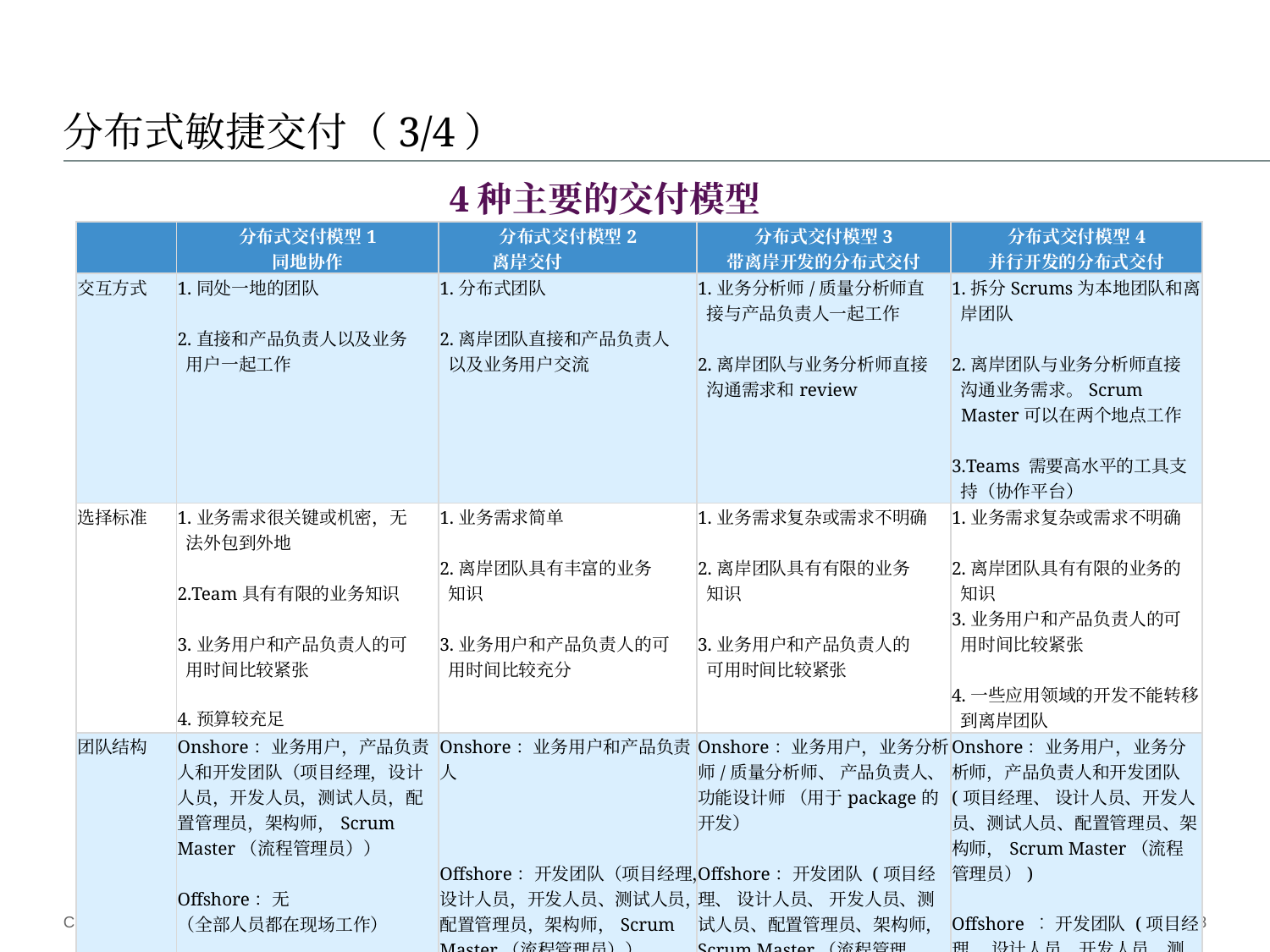

# 分布式敏捷交付（3/4）
4种主要的交付模型
|  | 分布式交付模型1 同地协作 | 分布式交付模型2 离岸交付 | 分布式交付模型3 带离岸开发的分布式交付 | 分布式交付模型4 并行开发的分布式交付 |
| --- | --- | --- | --- | --- |
| 交互方式 | 1.同处一地的团队 2.直接和产品负责人以及业务 用户一起工作 | 1.分布式团队 2.离岸团队直接和产品负责人 以及业务用户交流 | 1.业务分析师/质量分析师直 接与产品负责人一起工作 2.离岸团队与业务分析师直接 沟通需求和review | 1.拆分Scrums为本地团队和离 岸团队 2.离岸团队与业务分析师直接 沟通业务需求。Scrum Master可以在两个地点工作 3.Teams 需要高水平的工具支 持（协作平台） |
| 选择标准 | 1.业务需求很关键或机密，无 法外包到外地 2.Team具有有限的业务知识 3.业务用户和产品负责人的可 用时间比较紧张 4.预算较充足 | 1.业务需求简单 2.离岸团队具有丰富的业务 知识 3.业务用户和产品负责人的可 用时间比较充分 | 1.业务需求复杂或需求不明确 2.离岸团队具有有限的业务 知识 3.业务用户和产品负责人的 可用时间比较紧张 | 1.业务需求复杂或需求不明确 2.离岸团队具有有限的业务的 知识 3.业务用户和产品负责人的可 用时间比较紧张 4.一些应用领域的开发不能转移 到离岸团队 |
| 团队结构 | Onshore：业务用户，产品负责人和开发团队（项目经理，设计人员，开发人员，测试人员，配置管理员，架构师，Scrum Master（流程管理员）） Offshore：无 （全部人员都在现场工作） | Onshore：业务用户和产品负责人 Offshore：开发团队（项目经理，设计人员，开发人员、测试人员，配置管理员，架构师，Scrum Master（流程管理员）） | Onshore：业务用户，业务分析师/质量分析师、 产品负责人、 功能设计师 （用于package的开发） Offshore：开发团队 (项目经理、 设计人员、 开发人员、测试人员、配置管理员、架构师，Scrum Master（流程管理员）） | Onshore：业务用户，业务分析师，产品负责人和开发团队 (项目经理、 设计人员、开发人员、测试人员、配置管理员、架构师，Scrum Master（流程管理员）) Offshore ︰ 开发团队 (项目经理、 设计人员、开发人员、测试人员、配置管理员、架构师，Scrum Master（流程管理员）) |
Copyright © 2016 Accenture  All rights reserved.
8